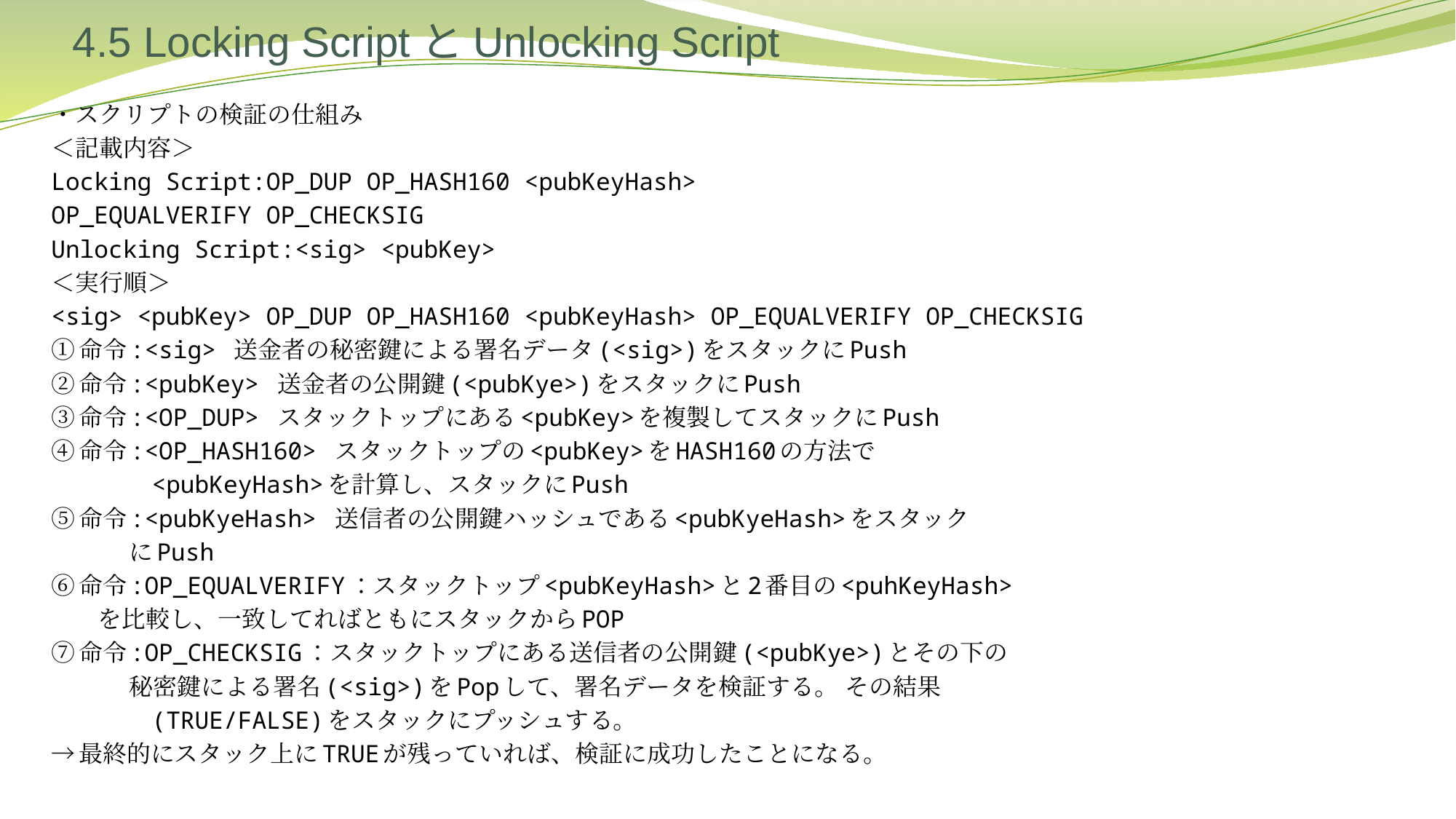

# 4.5 Locking ScriptとUnlocking Script
・スクリプトの検証の仕組み
＜記載内容＞
Locking Script:OP_DUP OP_HASH160 <pubKeyHash>
OP_EQUALVERIFY OP_CHECKSIG
Unlocking Script:<sig> <pubKey>
＜実行順＞
<sig> <pubKey> OP_DUP OP_HASH160 <pubKeyHash> OP_EQUALVERIFY OP_CHECKSIG
①命令:<sig> 送金者の秘密鍵による署名データ(<sig>)をスタックにPush
②命令:<pubKey> 送金者の公開鍵(<pubKye>)をスタックにPush
③命令:<OP_DUP> スタックトップにある<pubKey>を複製してスタックにPush
④命令:<OP_HASH160> スタックトップの<pubKey>をHASH160の方法で
       <pubKeyHash>を計算し、スタックにPush
⑤命令:<pubKyeHash> 送信者の公開鍵ハッシュである<pubKyeHash>をスタック
　　　 にPush
⑥命令:OP_EQUALVERIFY：スタックトップ<pubKeyHash>と2番目の<puhKeyHash>
       を比較し、一致してればともにスタックからPOP
⑦命令:OP_CHECKSIG：スタックトップにある送信者の公開鍵(<pubKye>)とその下の
　　　 秘密鍵による署名(<sig>)をPopして、署名データを検証する。 その結果
       (TRUE/FALSE)をスタックにプッシュする。
→最終的にスタック上にTRUEが残っていれば、検証に成功したことになる。